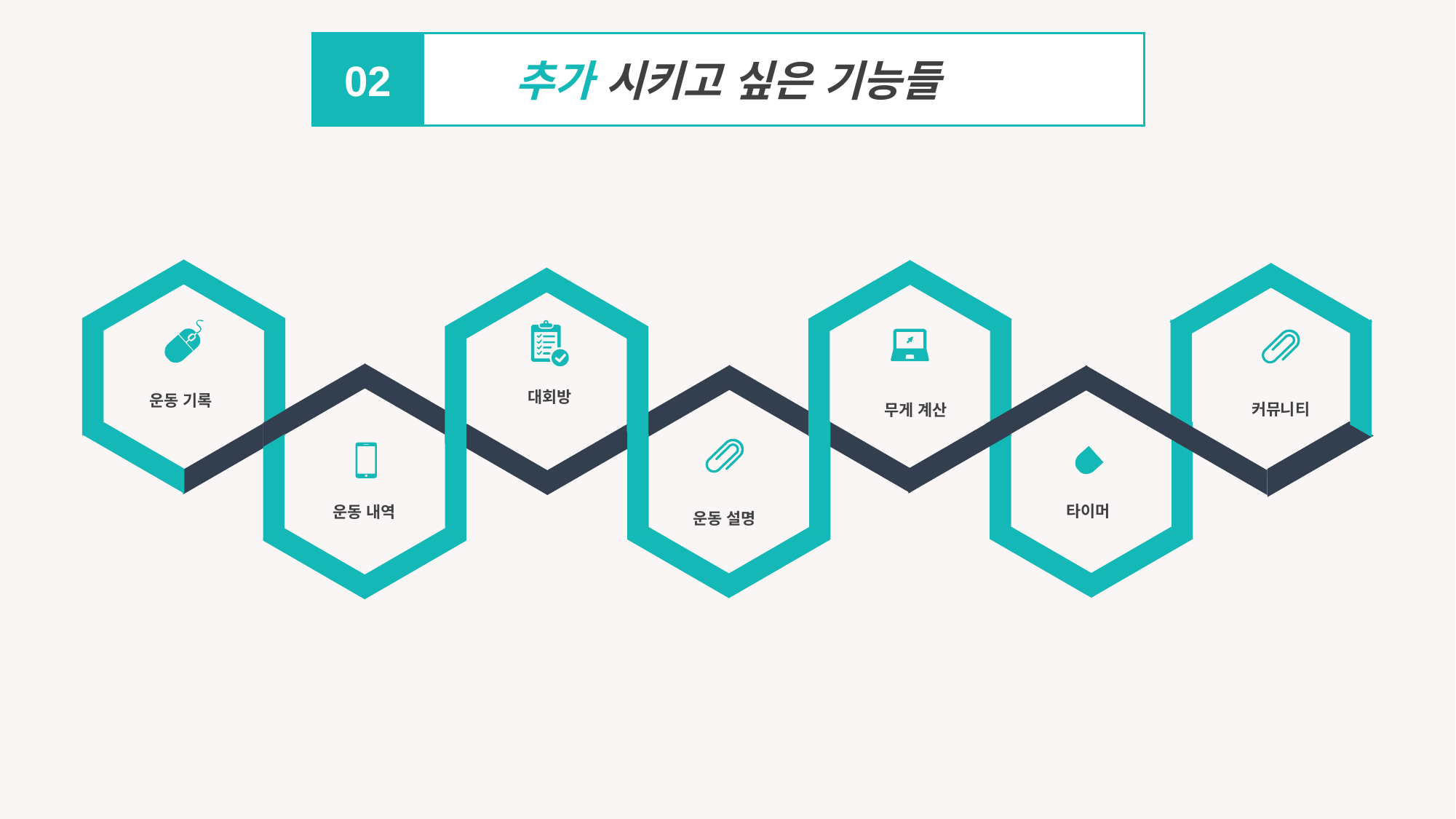

추가 시키고 싶은 기능들
02

대회방
운동 기록
커뮤니티
무게 계산

타이머
운동 내역
운동 설명